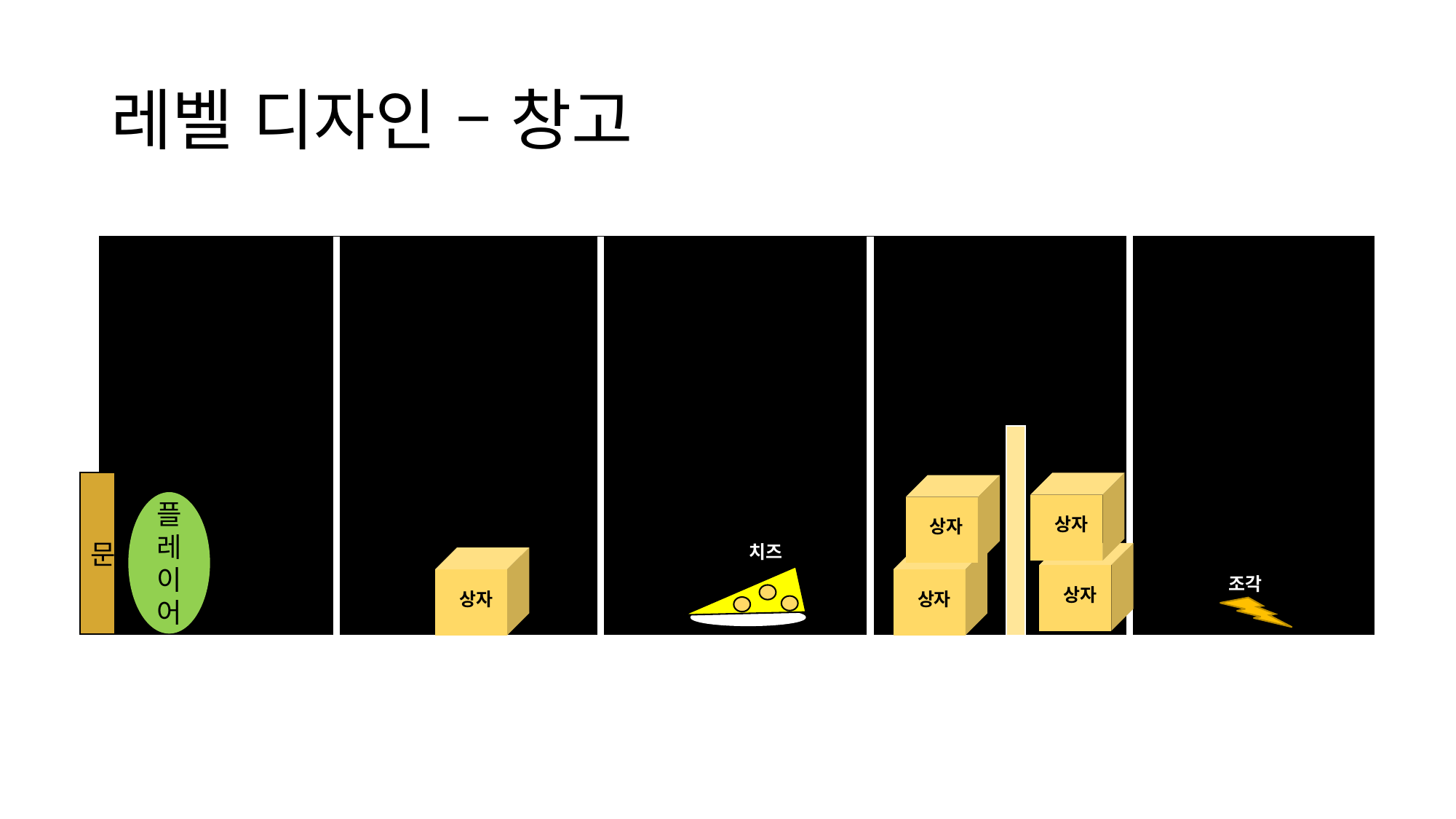

# 레벨 디자인 – 창고

문
1층 계단

상자

상자
플레이어
치즈
탈출구

상자

상자

상자
조각